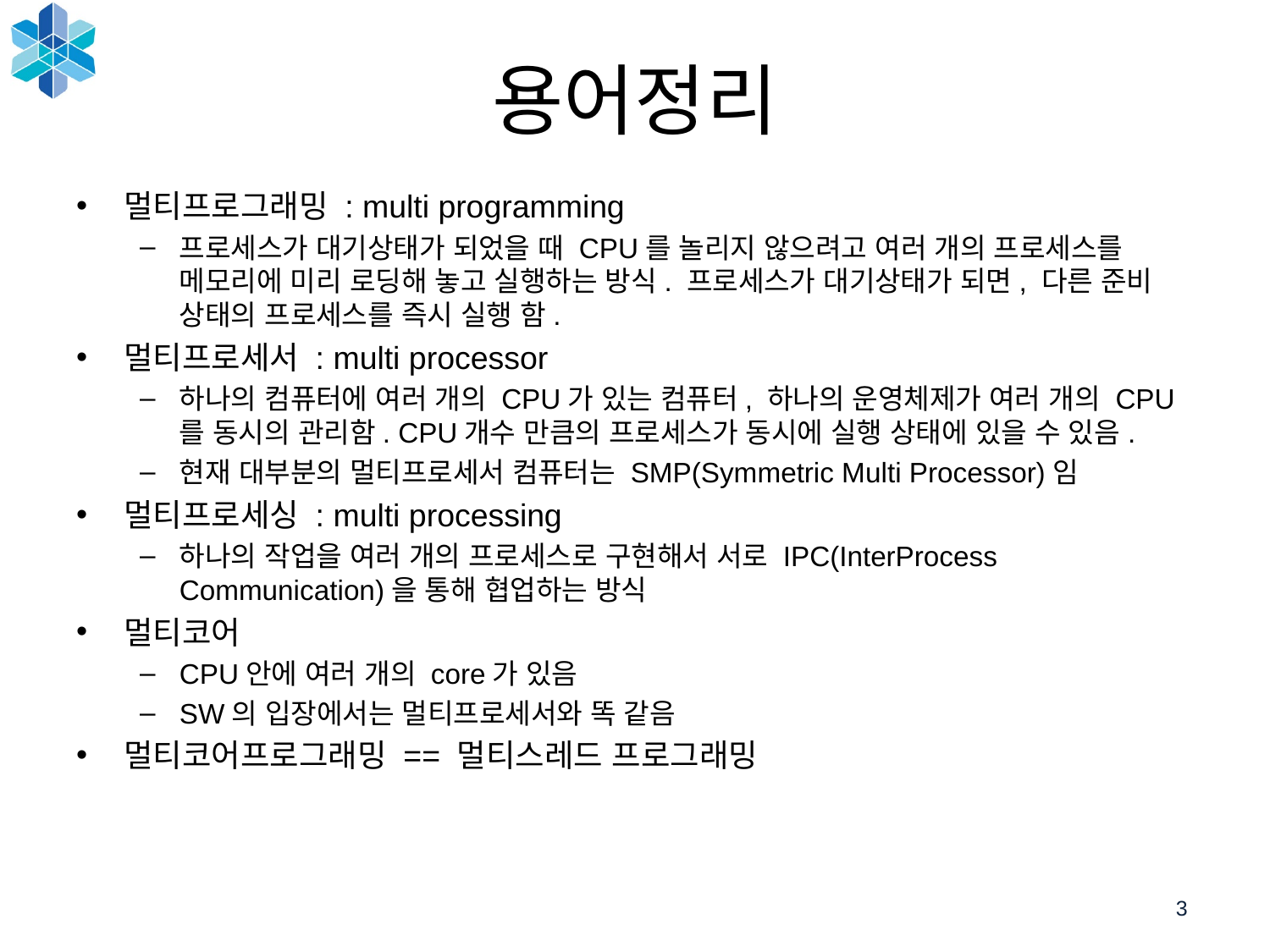

3
# 용어정리
멀티프로그래밍 : multi programming
프로세스가 대기상태가 되었을 때 CPU를 놀리지 않으려고 여러 개의 프로세스를 메모리에 미리 로딩해 놓고 실행하는 방식. 프로세스가 대기상태가 되면, 다른 준비 상태의 프로세스를 즉시 실행 함.
멀티프로세서 : multi processor
하나의 컴퓨터에 여러 개의 CPU가 있는 컴퓨터, 하나의 운영체제가 여러 개의 CPU를 동시의 관리함. CPU개수 만큼의 프로세스가 동시에 실행 상태에 있을 수 있음.
현재 대부분의 멀티프로세서 컴퓨터는 SMP(Symmetric Multi Processor)임
멀티프로세싱 : multi processing
하나의 작업을 여러 개의 프로세스로 구현해서 서로 IPC(InterProcess Communication)을 통해 협업하는 방식
멀티코어
CPU안에 여러 개의 core가 있음
SW의 입장에서는 멀티프로세서와 똑 같음
멀티코어프로그래밍 == 멀티스레드 프로그래밍